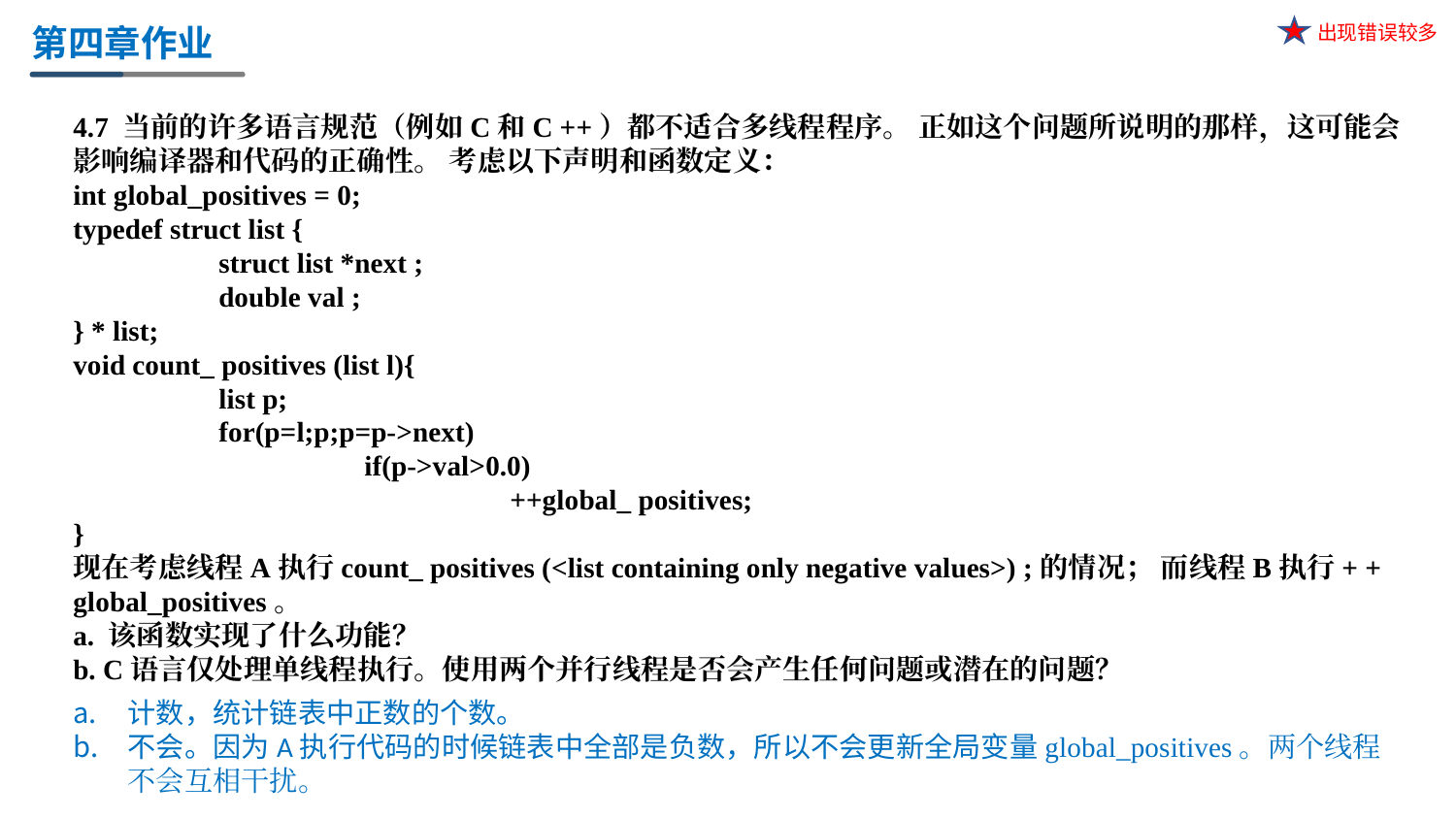

出现错误较多

第四章作业

4.7 当前的许多语言规范（例如C和C ++）都不适合多线程程序。 正如这个问题所说明的那样，这可能会影响编译器和代码的正确性。 考虑以下声明和函数定义：
int global_positives = 0;
typedef struct list {
	struct list *next ;
	double val ;
} * list;
void count_ positives (list l){
	list p;
	for(p=l;p;p=p->next)
		if(p->val>0.0)
			++global_ positives;
}
现在考虑线程A执行count_ positives (<list containing only negative values>) ;的情况； 而线程B执行+ + global_positives。
a. 该函数实现了什么功能？
b. C语言仅处理单线程执行。使用两个并行线程是否会产生任何问题或潜在的问题？

计数，统计链表中正数的个数。
不会。因为A执行代码的时候链表中全部是负数，所以不会更新全局变量global_positives。两个线程不会互相干扰。